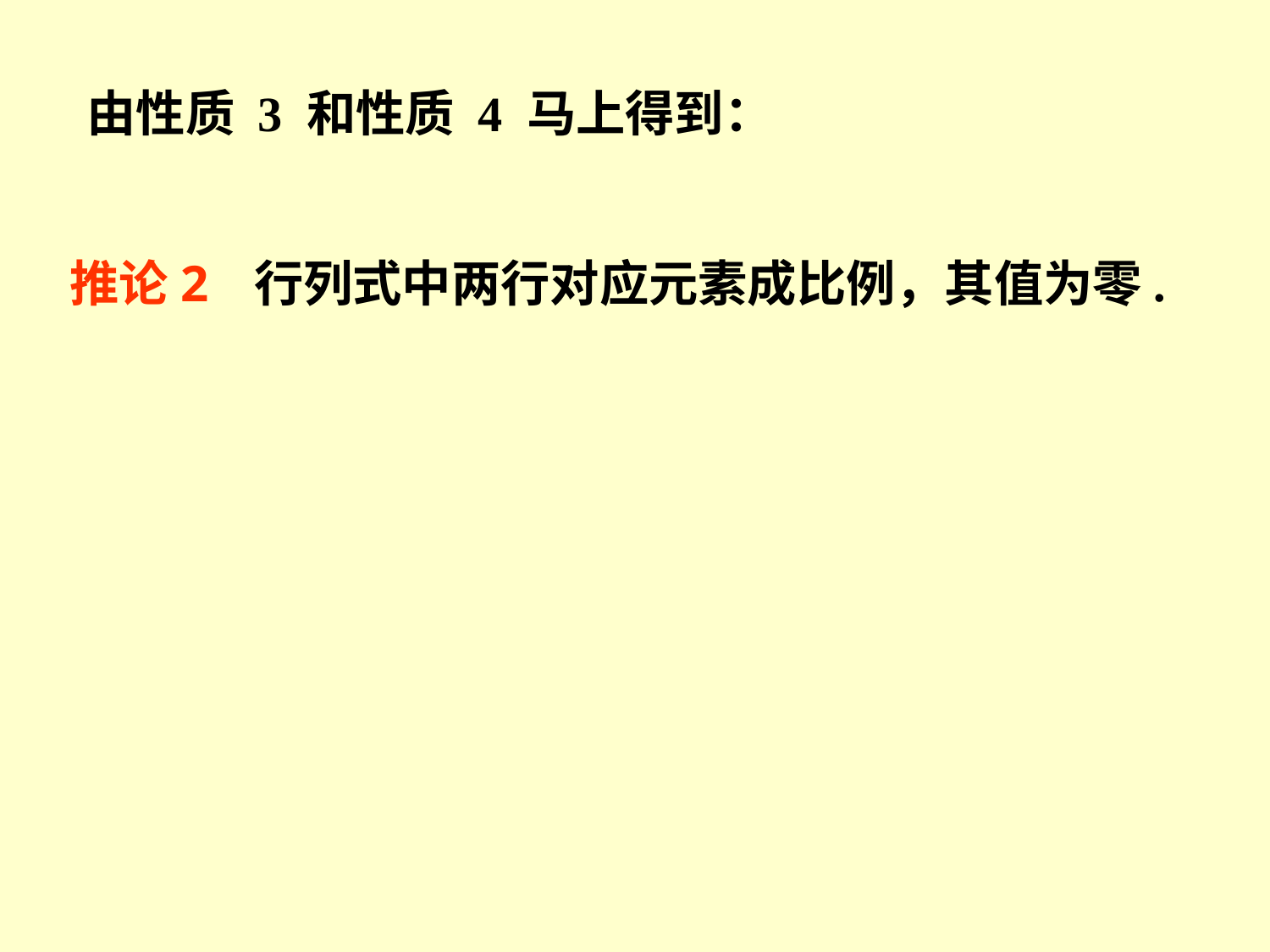

由性质 3 和性质 4 马上得到：
推论2
行列式中两行对应元素成比例，其值为零.